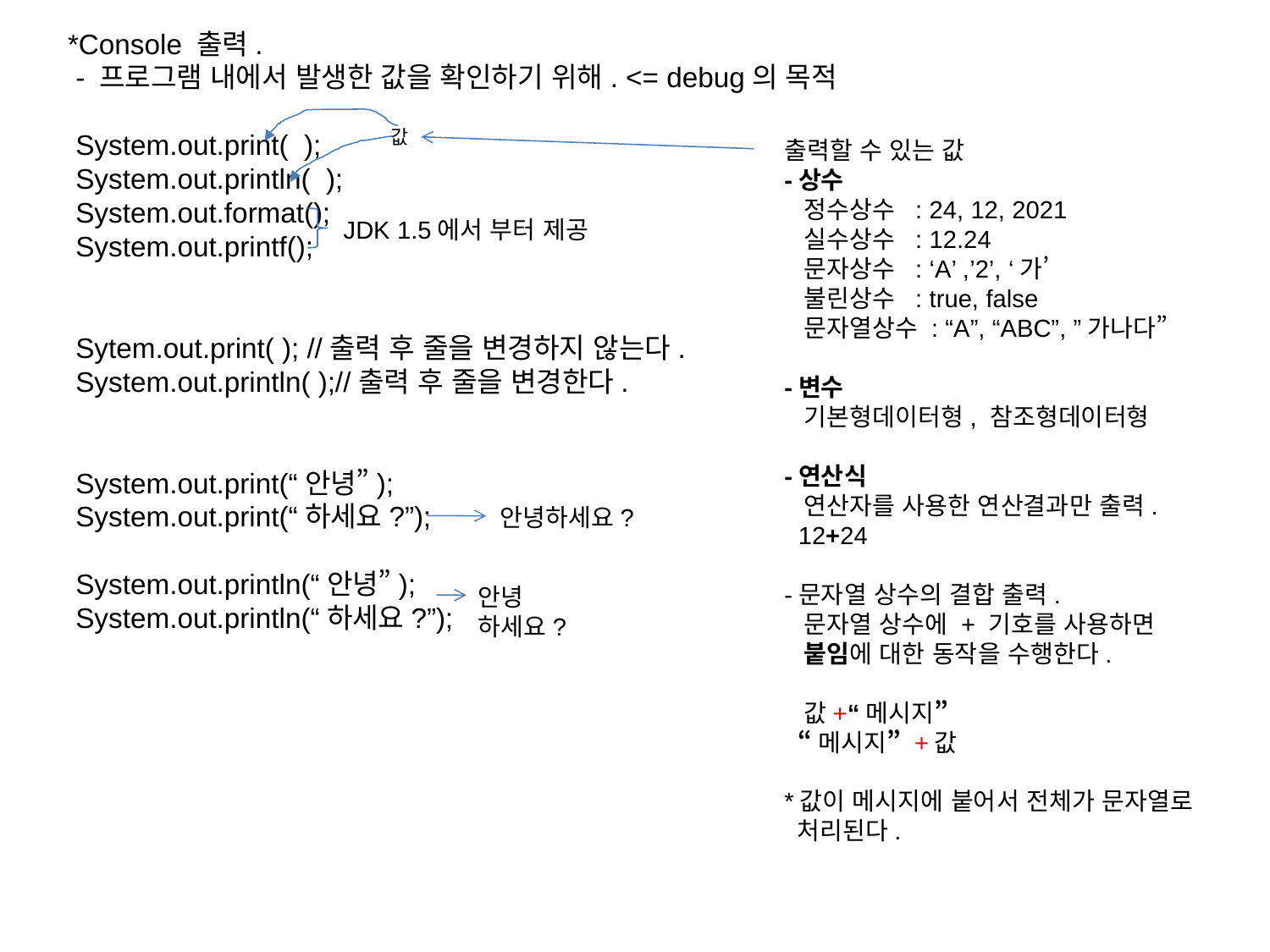

*Console 출력.
 - 프로그램 내에서 발생한 값을 확인하기 위해. <= debug의 목적

 System.out.print(  );
 System.out.println(  );
 System.out.format();
 System.out.printf();

 Sytem.out.print( ); //출력 후 줄을 변경하지 않는다.
 System.out.println( );//출력 후 줄을 변경한다.

 System.out.print(“안녕”);
 System.out.print(“하세요?”);

 System.out.println(“안녕”);
 System.out.println(“하세요?”);

값
출력할 수 있는 값
-상수
  정수상수  : 24, 12, 2021
  실수상수  : 12.24
  문자상수  : ‘A’ ,’2’, ‘가’
  불린상수  : true, false
  문자열상수 : “A”, “ABC”, ”가나다”

-변수
  기본형데이터형, 참조형데이터형

-연산식
  연산자를 사용한 연산결과만 출력.
  12+24

-문자열 상수의 결합 출력.
  문자열 상수에 + 기호를 사용하면
  붙임에 대한 동작을 수행한다.

  값+“메시지”
  “메시지” +값

*값이 메시지에 붙어서 전체가 문자열로
 처리된다.

JDK 1.5에서 부터 제공
안녕하세요?
안녕
하세요?